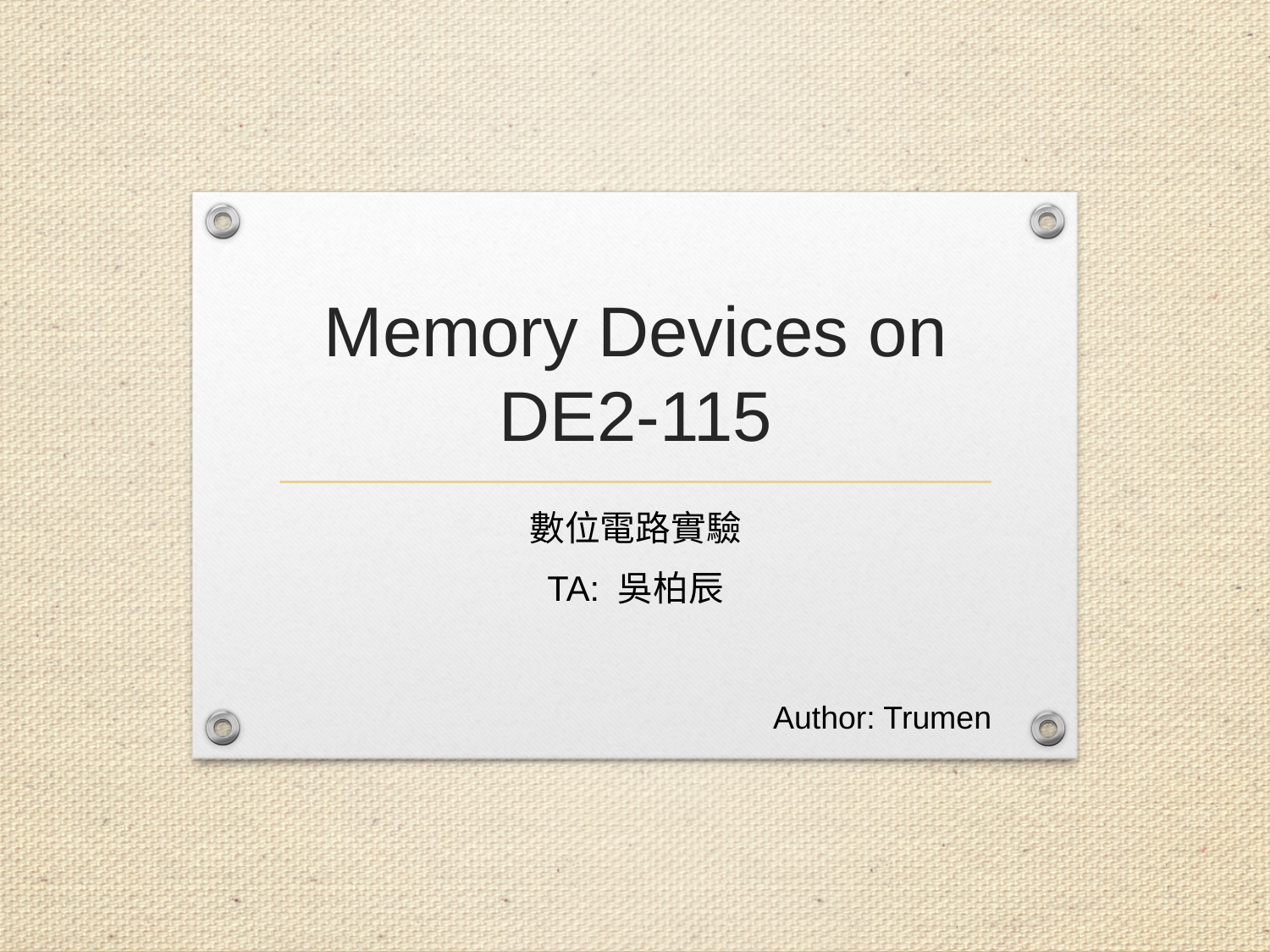

# Memory Devices on DE2-115
數位電路實驗
TA: 吳柏辰
Author: Trumen